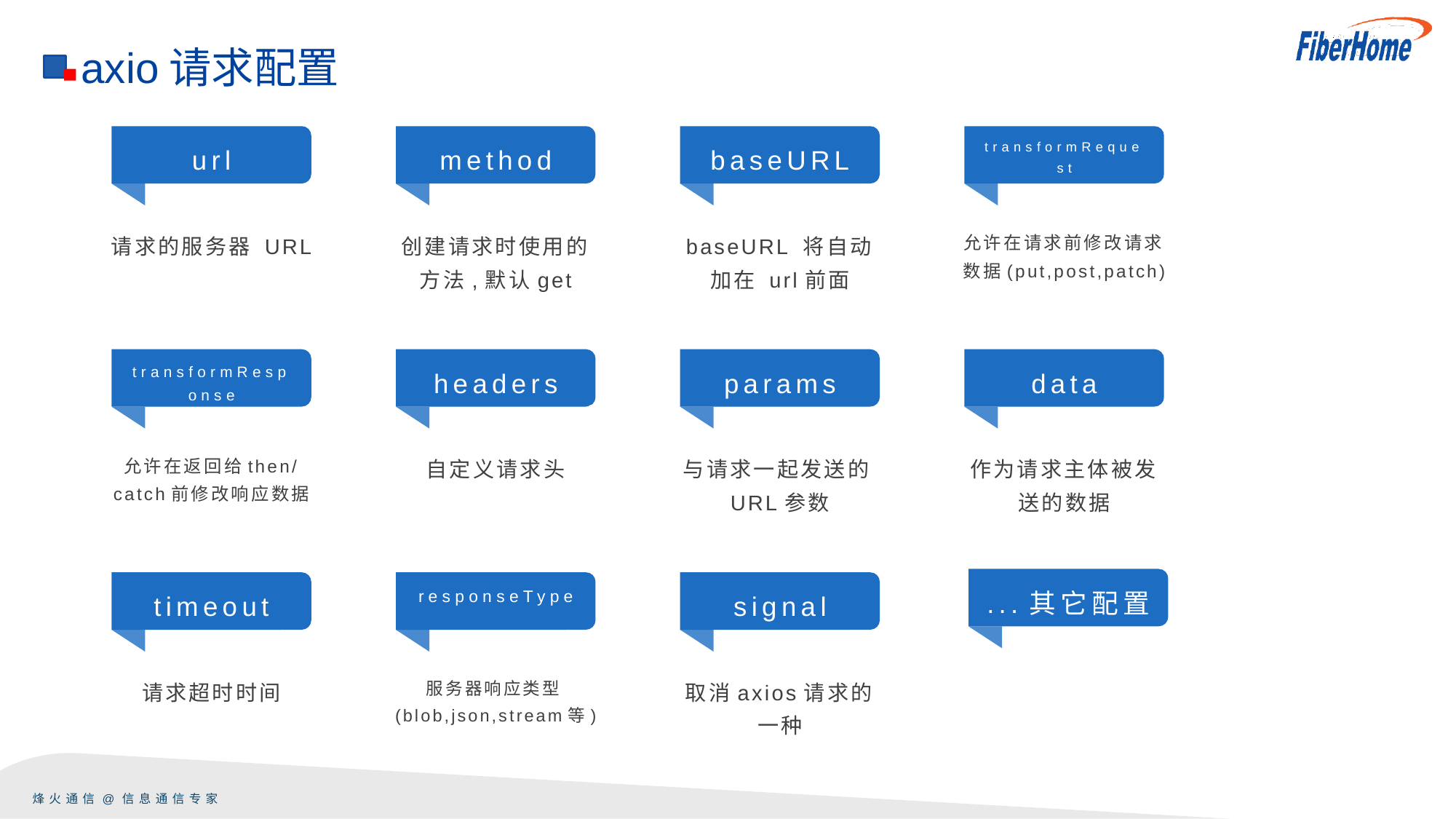

axio请求配置

url
method
baseURL
transformRequest

请求的服务器 URL
创建请求时使用的方法,默认get
baseURL 将自动加在 url前面
允许在请求前修改请求数据(put,post,patch)

transformResponse
headers
params
data
signal

允许在返回给then/catch前修改响应数据
自定义请求头
与请求一起发送的URL参数
作为请求主体被发送的数据

...其它配置

timeout
responseType
signal

请求超时时间
服务器响应类型(blob,json,stream等)
取消axios请求的一种